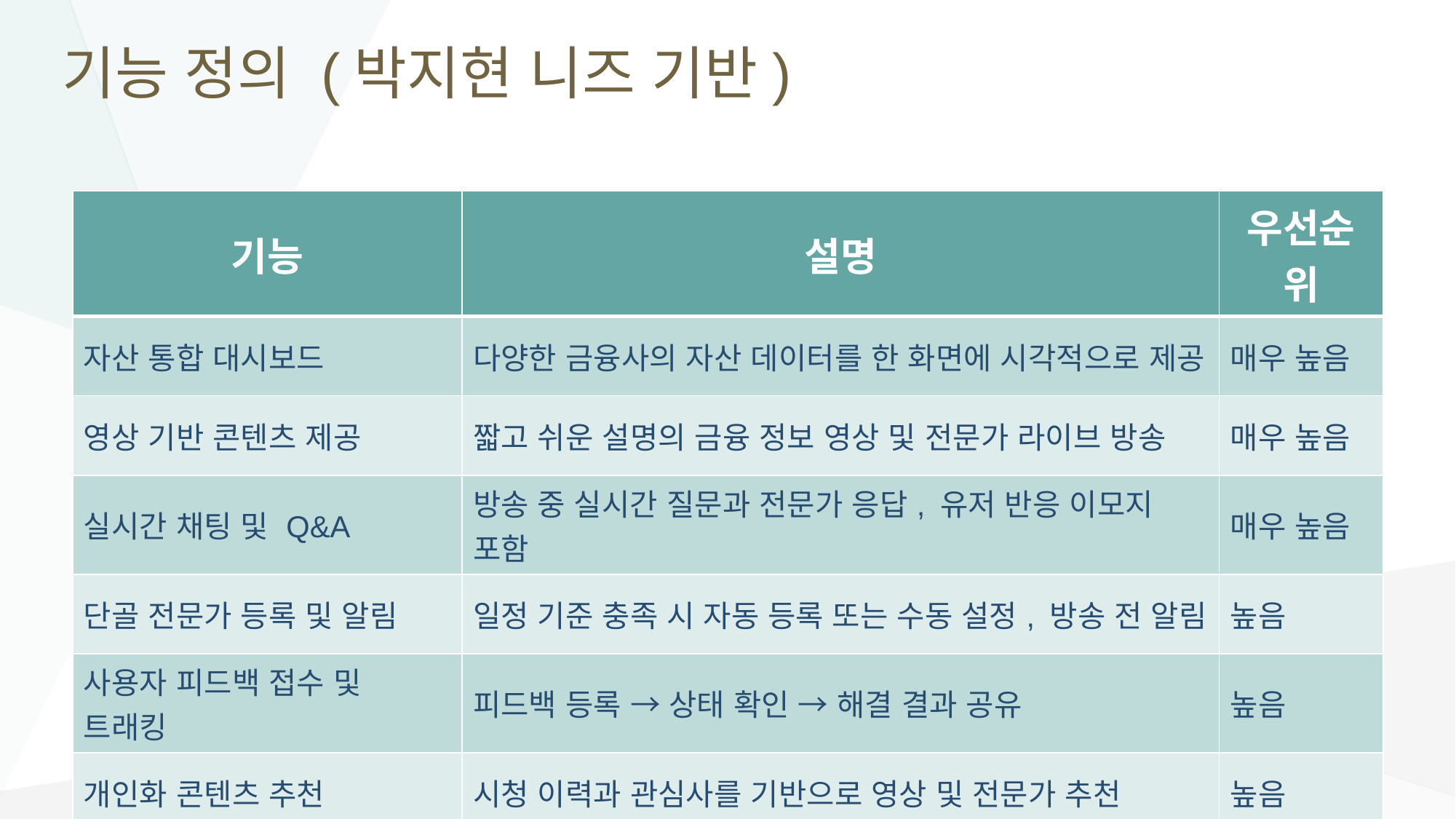

# 기능 정의 (박지현 니즈 기반)
| 기능 | 설명 | 우선순위 |
| --- | --- | --- |
| 자산 통합 대시보드 | 다양한 금융사의 자산 데이터를 한 화면에 시각적으로 제공 | 매우 높음 |
| 영상 기반 콘텐츠 제공 | 짧고 쉬운 설명의 금융 정보 영상 및 전문가 라이브 방송 | 매우 높음 |
| 실시간 채팅 및 Q&A | 방송 중 실시간 질문과 전문가 응답, 유저 반응 이모지 포함 | 매우 높음 |
| 단골 전문가 등록 및 알림 | 일정 기준 충족 시 자동 등록 또는 수동 설정, 방송 전 알림 | 높음 |
| 사용자 피드백 접수 및 트래킹 | 피드백 등록 → 상태 확인 → 해결 결과 공유 | 높음 |
| 개인화 콘텐츠 추천 | 시청 이력과 관심사를 기반으로 영상 및 전문가 추천 | 높음 |